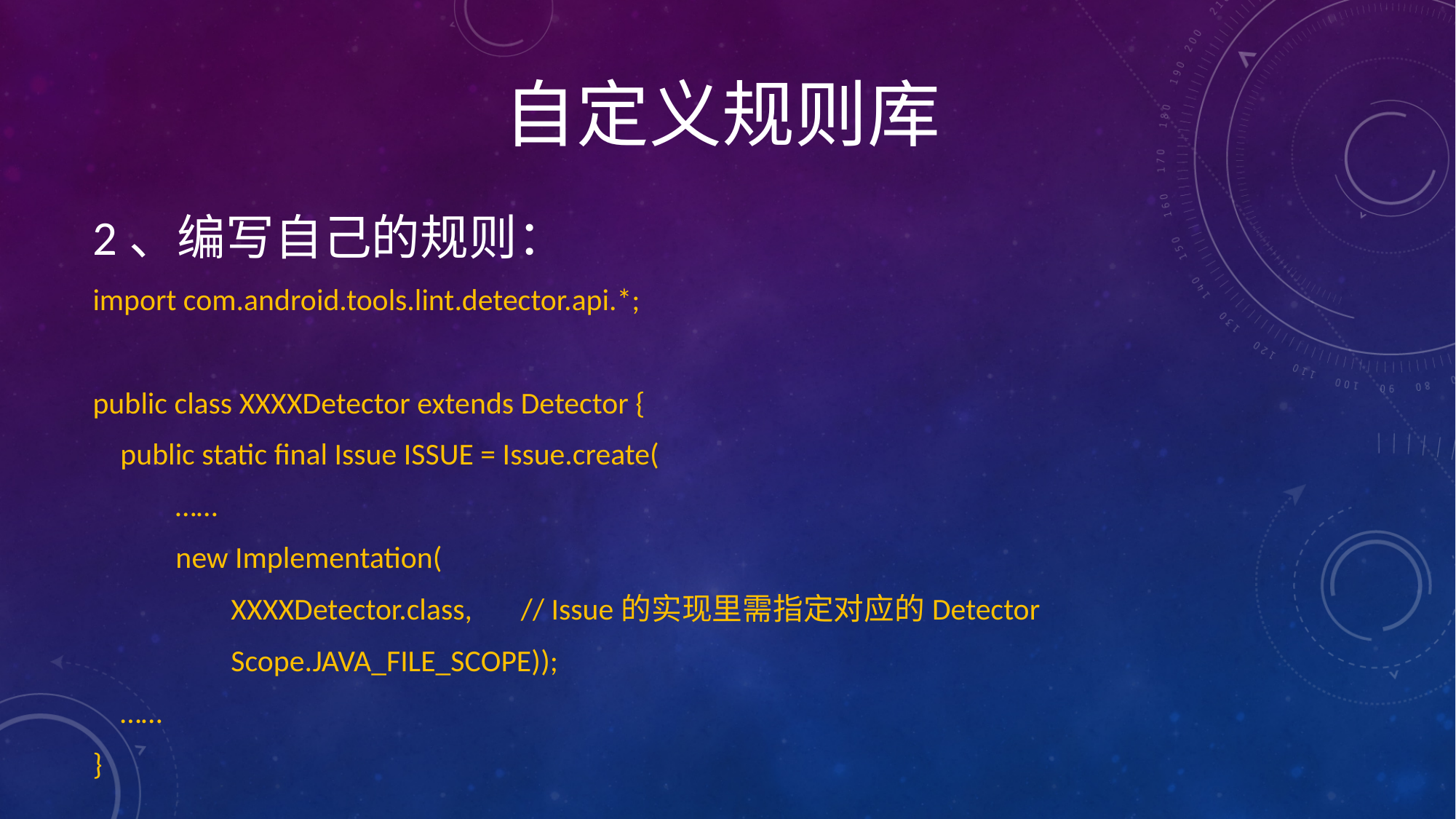

# 自定义规则库
2、编写自己的规则：
import com.android.tools.lint.detector.api.*;

public class XXXXDetector extends Detector {
    public static final Issue ISSUE = Issue.create(
            ……
            new Implementation(
                    XXXXDetector.class,       // Issue的实现里需指定对应的Detector
                    Scope.JAVA_FILE_SCOPE));
    ……
}